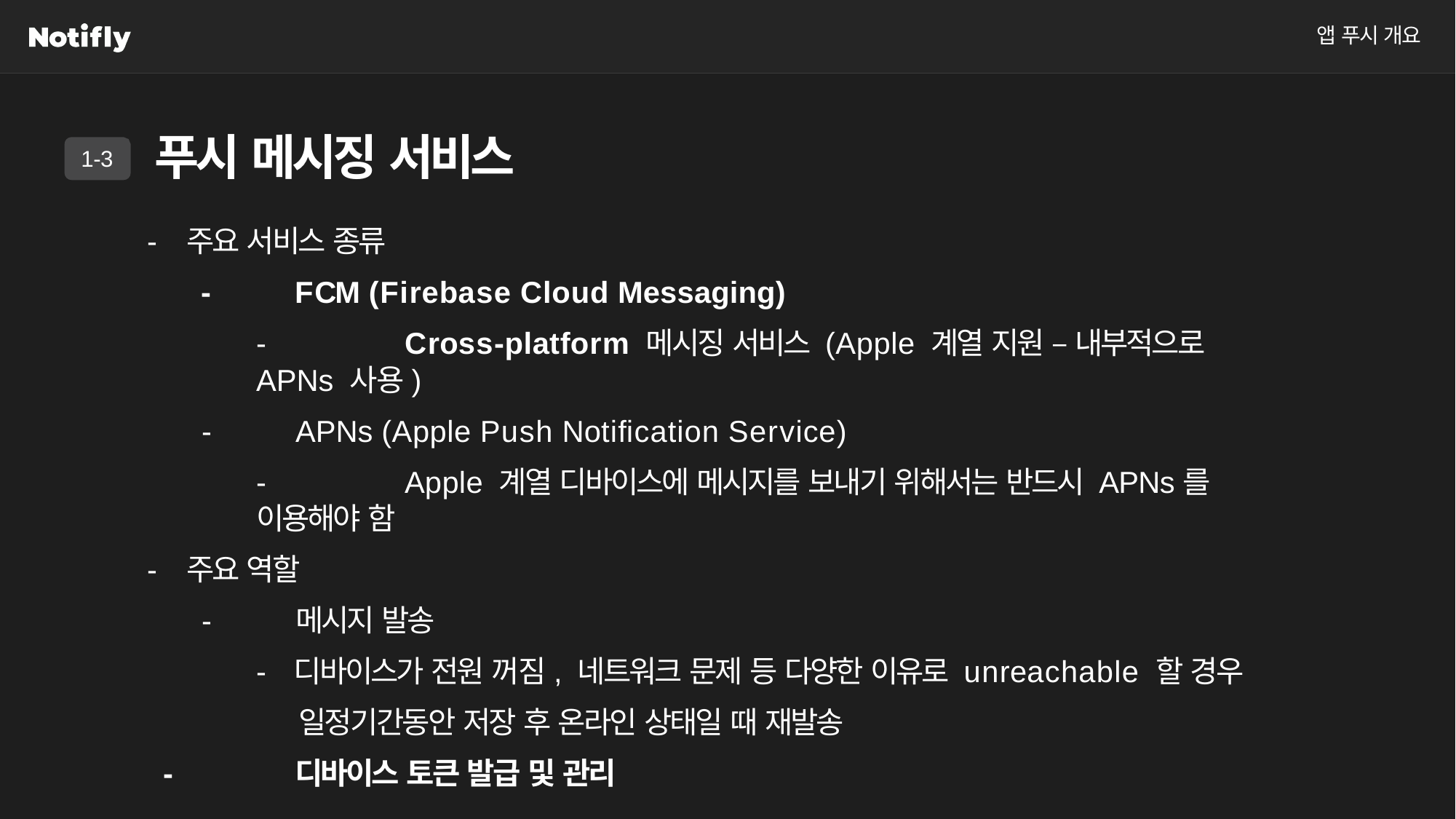

앱 푸시 개요
# 푸시 메시징 서비스

1-3
-	주요 서비스 종류
-	FCM (Firebase Cloud Messaging)
-	Cross-platform 메시징 서비스 (Apple 계열 지원 ‒ 내부적으로 APNs 사용)
-	APNs (Apple Push Notiﬁcation Service)
-	Apple 계열 디바이스에 메시지를 보내기 위해서는 반드시 APNs를 이용해야 함
-	주요 역할
-	메시지 발송
-	디바이스가 전원 꺼짐, 네트워크 문제 등 다양한 이유로 unreachable 할 경우  일정기간동안 저장 후 온라인 상태일 때 재발송
-	디바이스 토큰 발급 및 관리